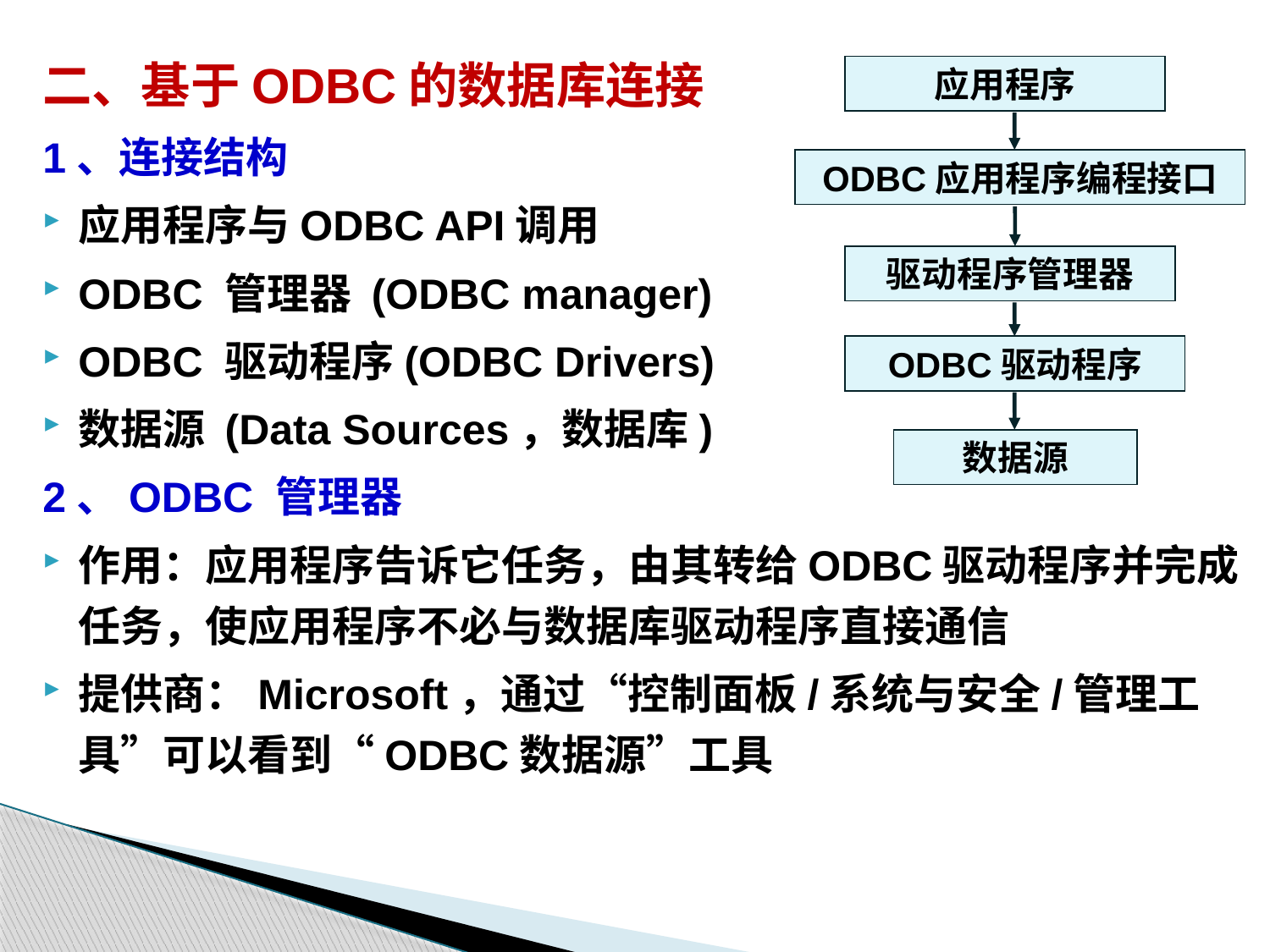

二、基于ODBC的数据库连接
1、连接结构
应用程序与ODBC API调用
ODBC 管理器 (ODBC manager)
ODBC 驱动程序(ODBC Drivers)
数据源 (Data Sources，数据库)
2、ODBC 管理器
作用：应用程序告诉它任务，由其转给ODBC驱动程序并完成任务，使应用程序不必与数据库驱动程序直接通信
提供商：Microsoft，通过“控制面板/系统与安全/管理工具”可以看到“ODBC数据源”工具
应用程序

ODBC应用程序编程接口

驱动程序管理器

ODBC驱动程序

数据源